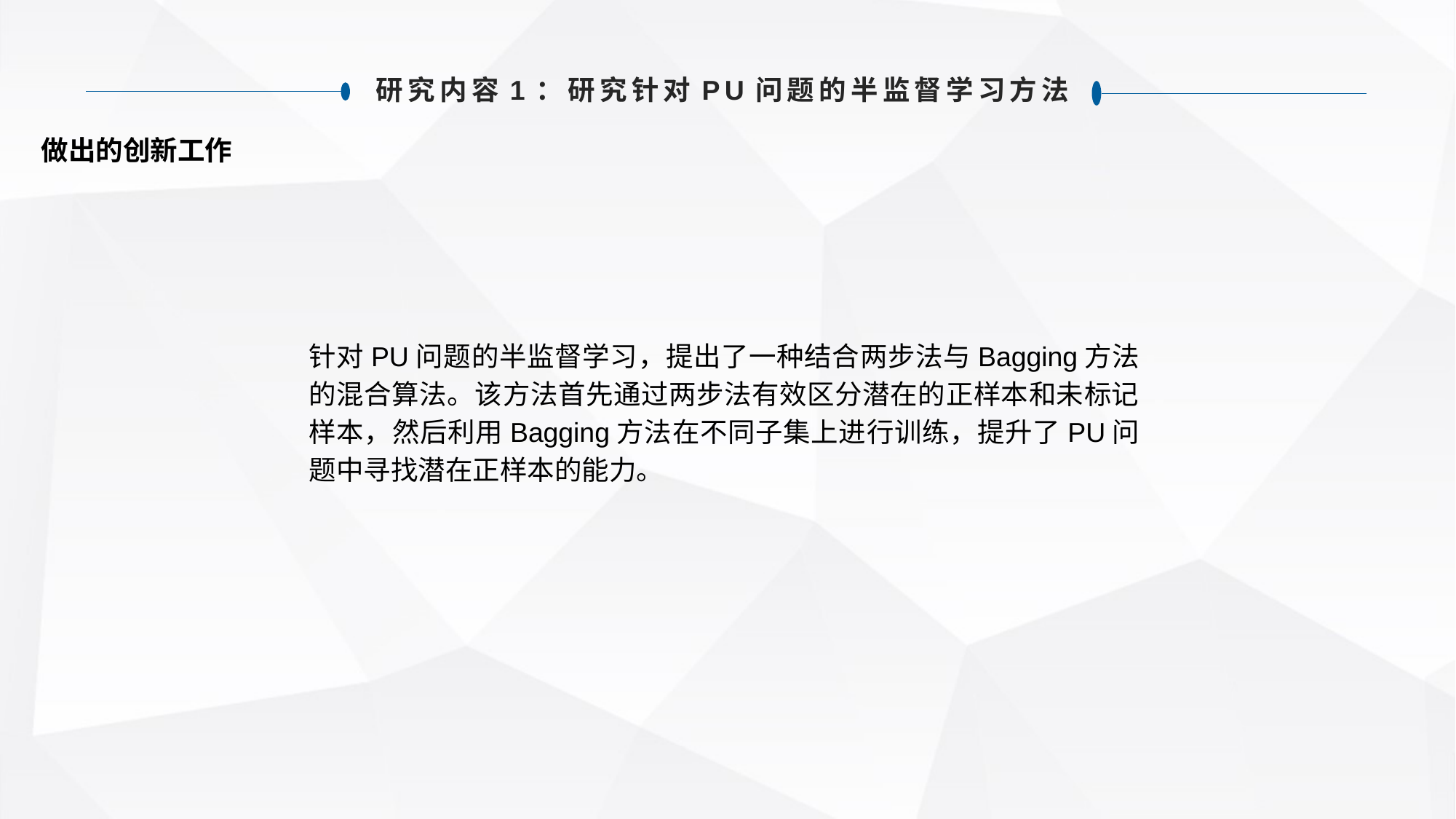

研究内容1：研究针对PU问题的半监督学习方法

做出的创新工作
针对PU问题的半监督学习，提出了一种结合两步法与Bagging方法的混合算法。该方法首先通过两步法有效区分潜在的正样本和未标记样本，然后利用Bagging方法在不同子集上进行训练，提升了PU问题中寻找潜在正样本的能力。